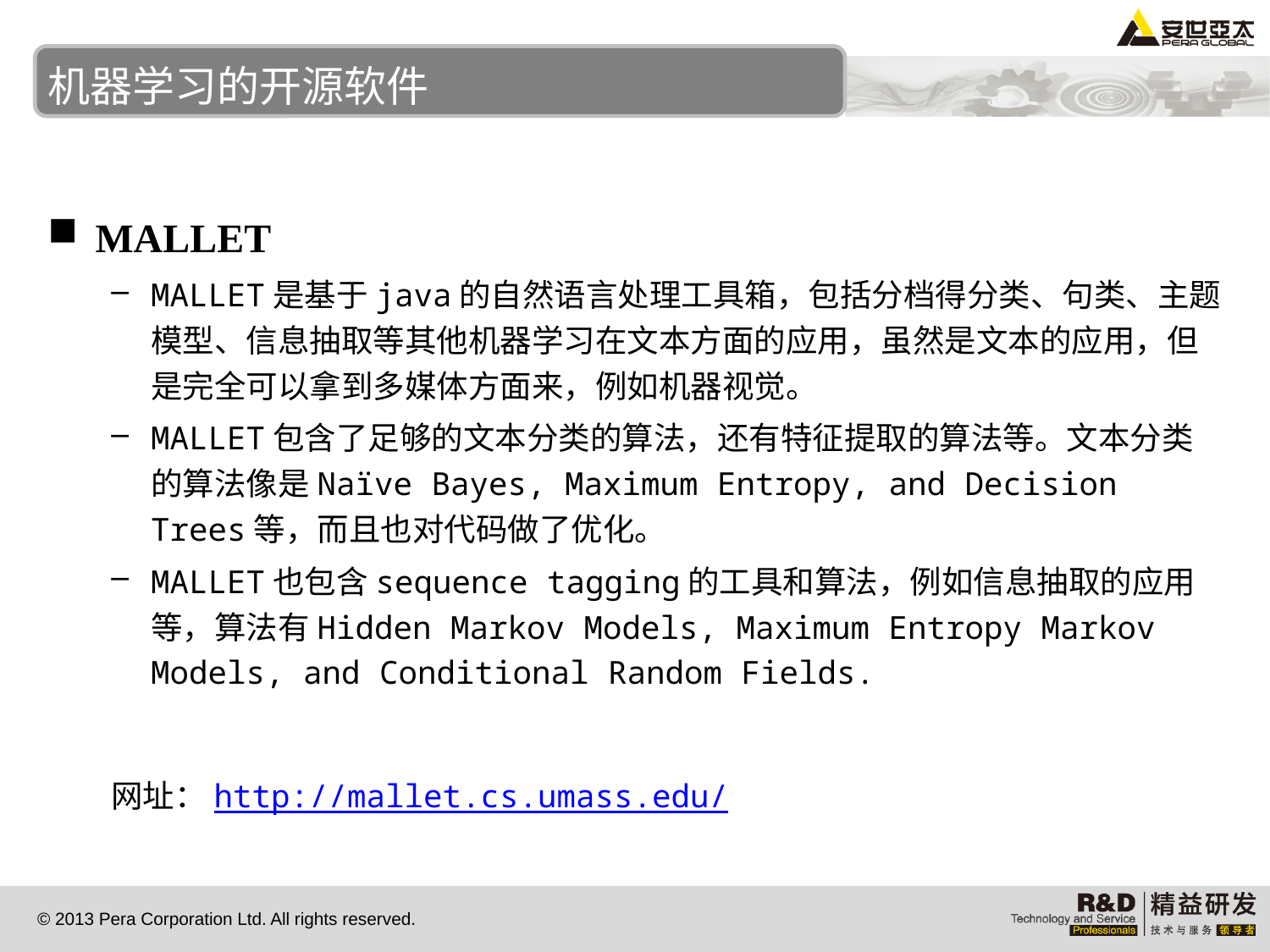

# 机器学习的开源软件
MALLET
MALLET是基于java的自然语言处理工具箱，包括分档得分类、句类、主题模型、信息抽取等其他机器学习在文本方面的应用，虽然是文本的应用，但是完全可以拿到多媒体方面来，例如机器视觉。
MALLET包含了足够的文本分类的算法，还有特征提取的算法等。文本分类的算法像是Naïve Bayes, Maximum Entropy, and Decision Trees等，而且也对代码做了优化。
MALLET也包含sequence tagging的工具和算法，例如信息抽取的应用等，算法有Hidden Markov Models, Maximum Entropy Markov Models, and Conditional Random Fields.

网址：http://mallet.cs.umass.edu/